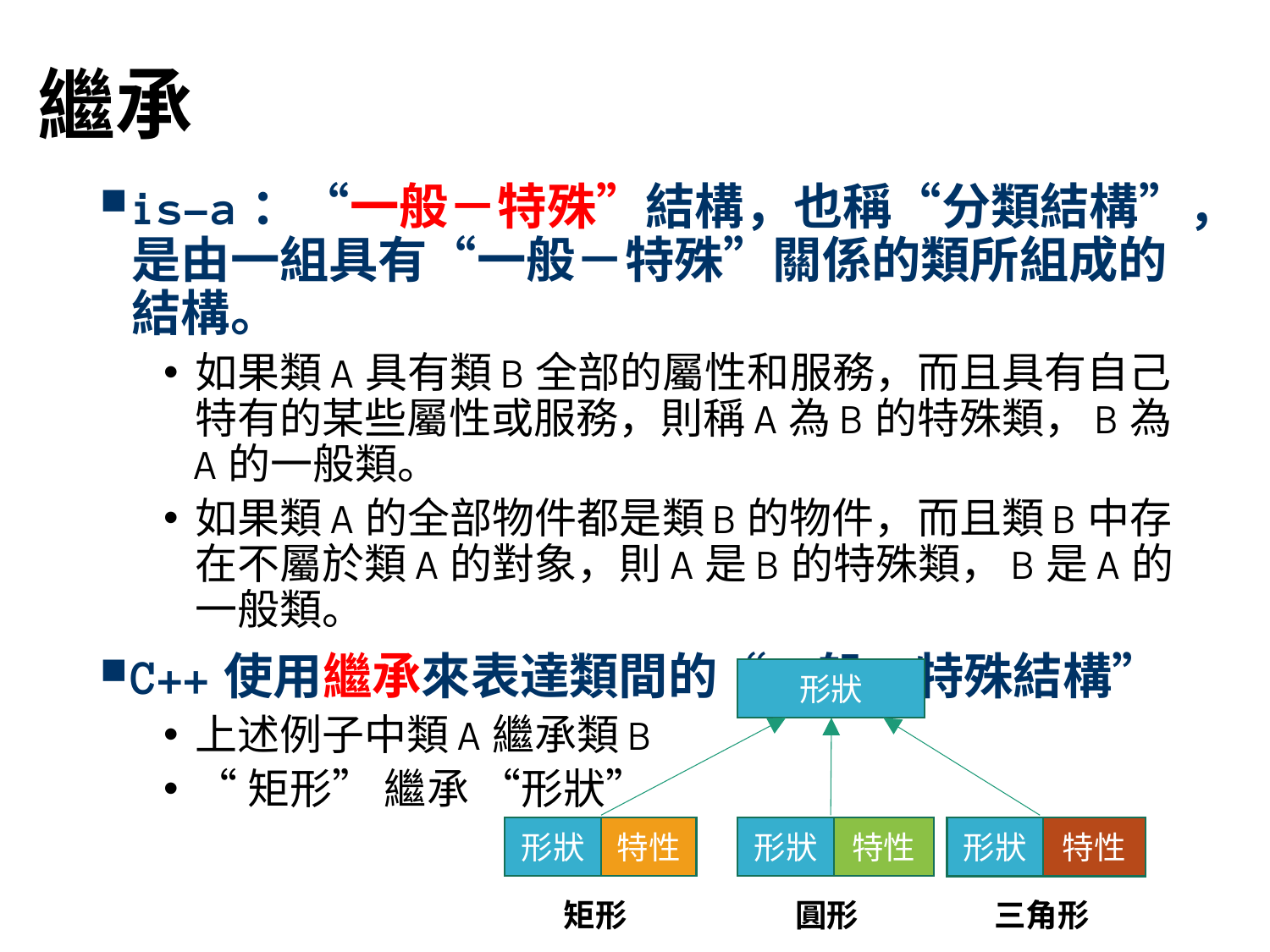

# 繼承
is-a：“一般－特殊”結構，也稱“分類結構”，是由一組具有“一般－特殊”關係的類所組成的結構。
如果類A具有類B全部的屬性和服務，而且具有自己特有的某些屬性或服務，則稱A為B的特殊類，B為A的一般類。
如果類A的全部物件都是類B的物件，而且類B中存在不屬於類A的對象，則A是B的特殊類，B是A的一般類。
C++使用繼承來表達類間的“一般－特殊結構”
上述例子中類A繼承類B
“矩形” 繼承 “形狀”

形狀
形狀
特性
形狀
特性
形狀
特性
矩形
圓形
三角形